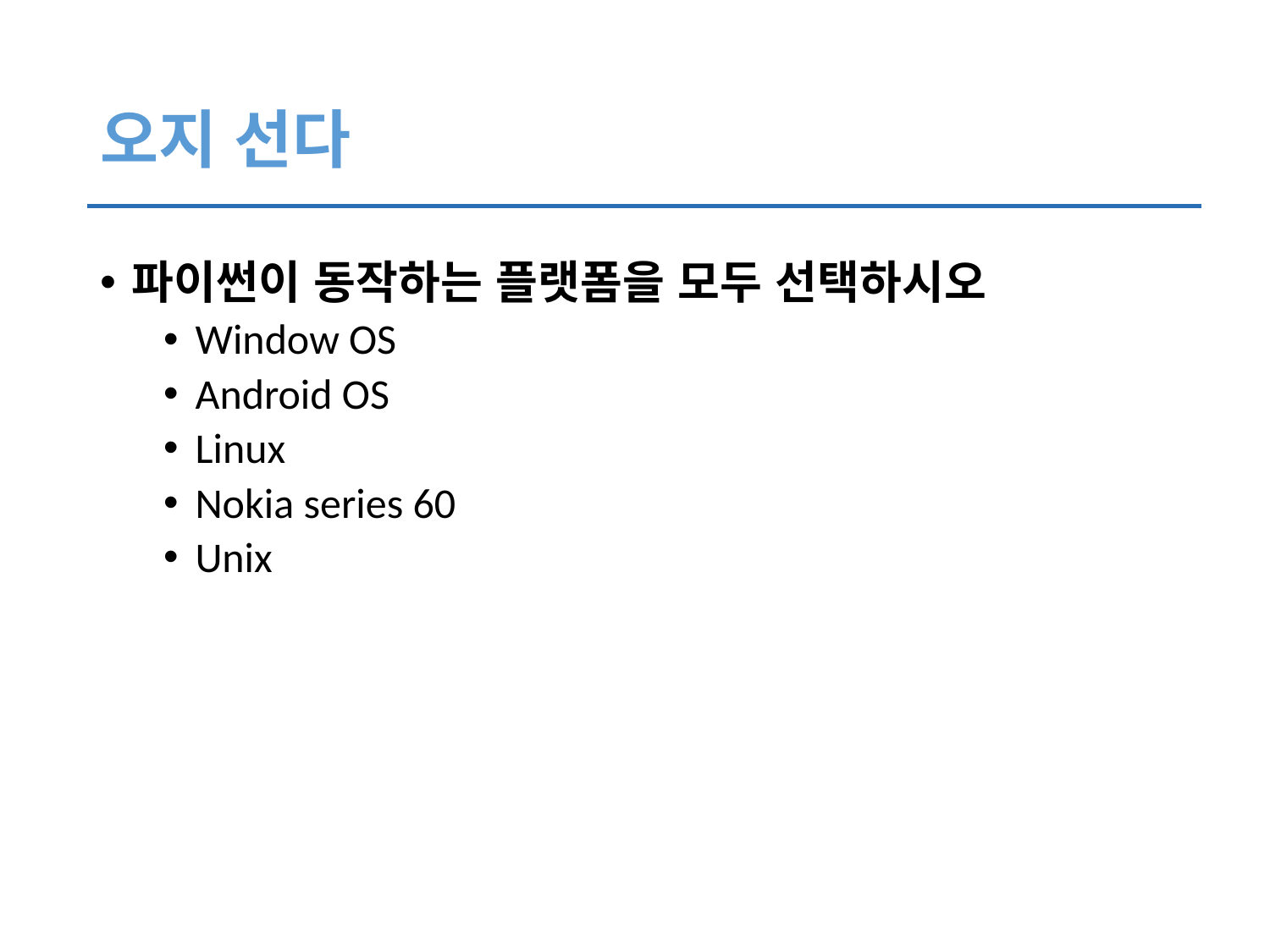

# 오지 선다
파이썬이 동작하는 플랫폼을 모두 선택하시오
Window OS
Android OS
Linux
Nokia series 60
Unix